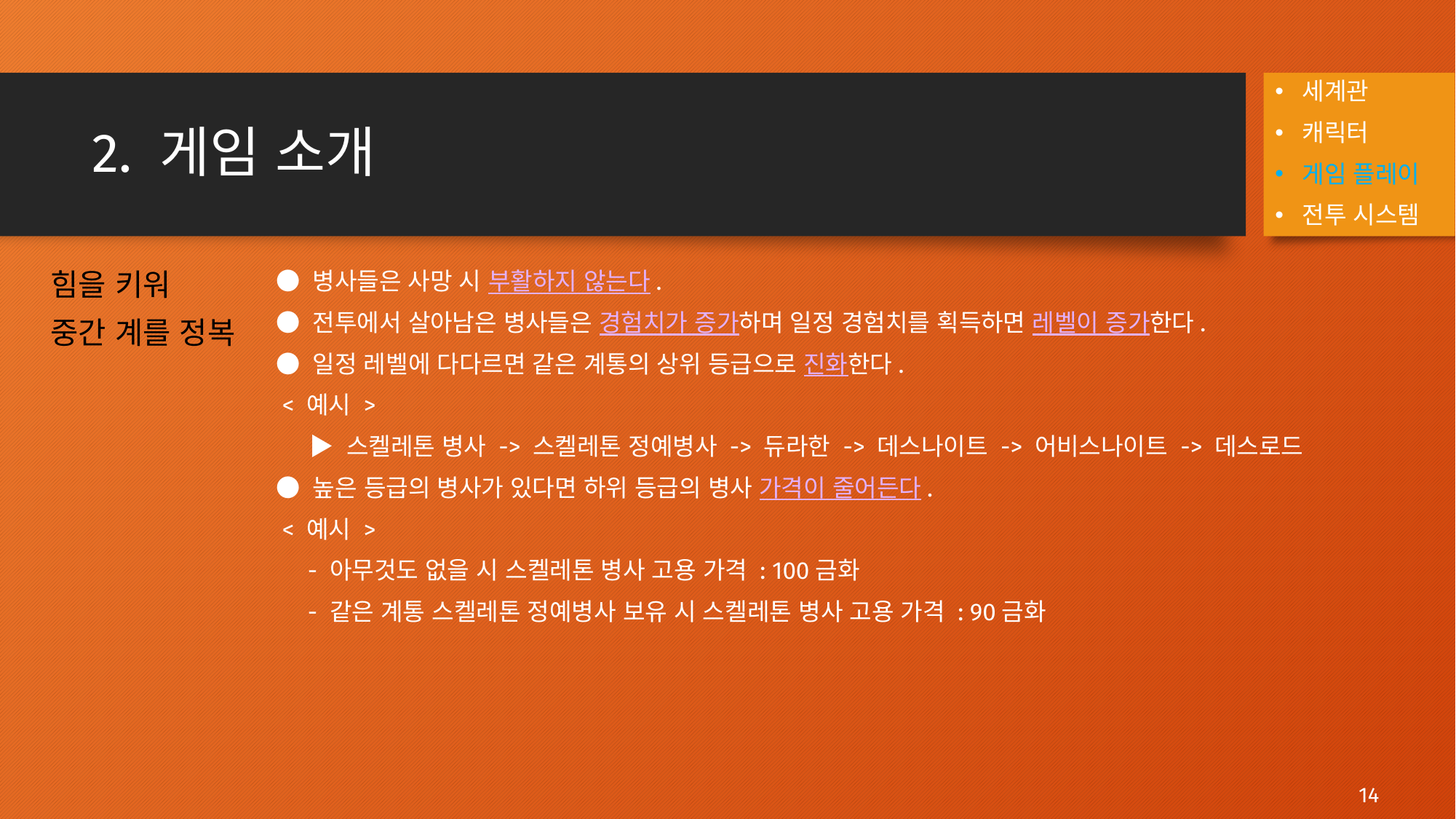

세계관
캐릭터
게임 플레이
전투 시스템
# 2. 게임 소개
● 병사들은 사망 시 부활하지 않는다.
● 전투에서 살아남은 병사들은 경험치가 증가하며 일정 경험치를 획득하면 레벨이 증가한다.
● 일정 레벨에 다다르면 같은 계통의 상위 등급으로 진화한다.
 < 예시 >
     ▶ 스켈레톤 병사 -> 스켈레톤 정예병사 -> 듀라한 -> 데스나이트 -> 어비스나이트 -> 데스로드
● 높은 등급의 병사가 있다면 하위 등급의 병사 가격이 줄어든다.
 < 예시 >
     - 아무것도 없을 시 스켈레톤 병사 고용 가격 : 100금화
     - 같은 계통 스켈레톤 정예병사 보유 시 스켈레톤 병사 고용 가격 : 90금화
힘을 키워
중간 계를 정복
14